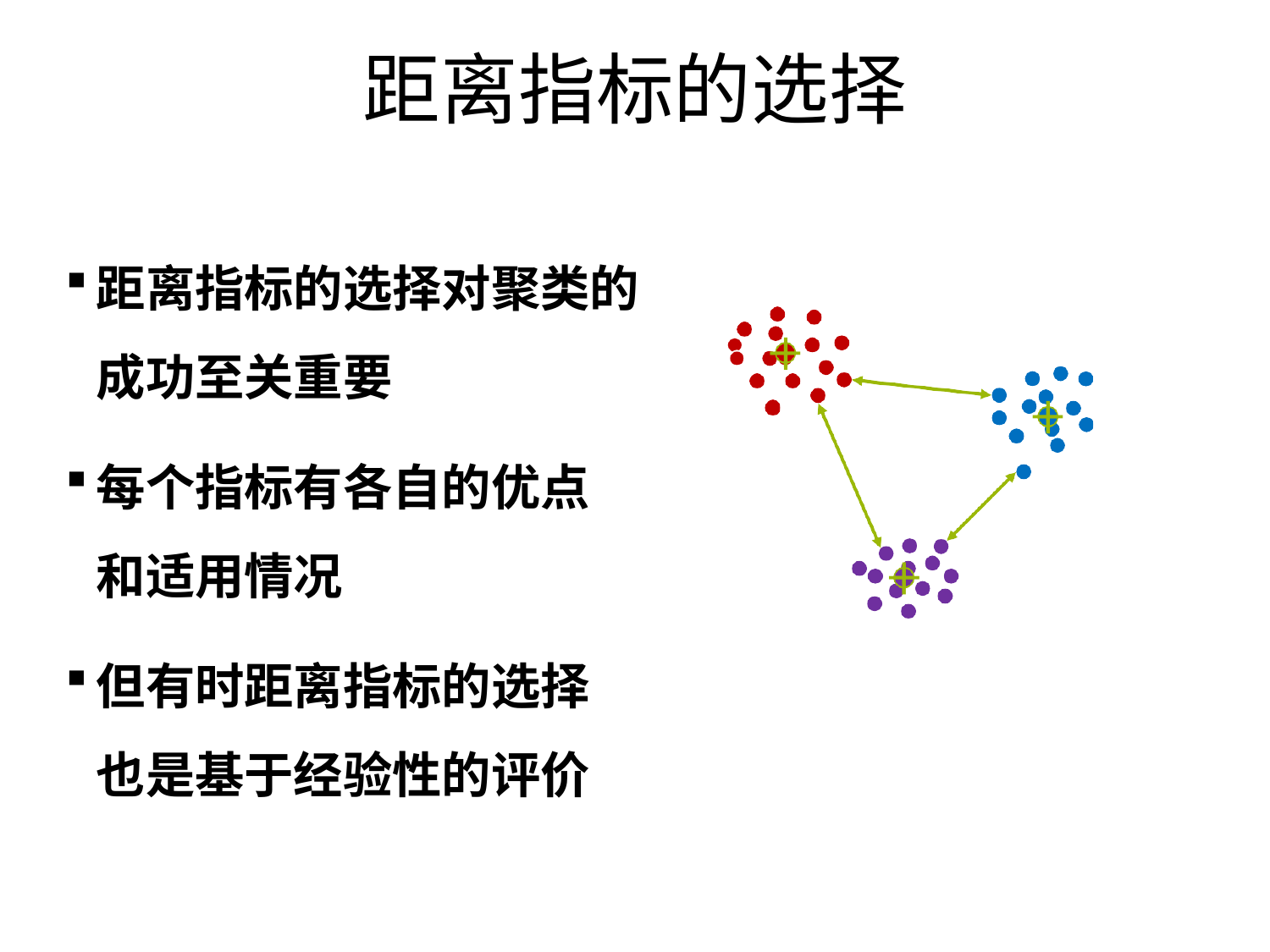

# 距离指标的选择
距离指标的选择对聚类的成功至关重要
每个指标有各自的优点和适用情况
但有时距离指标的选择也是基于经验性的评价